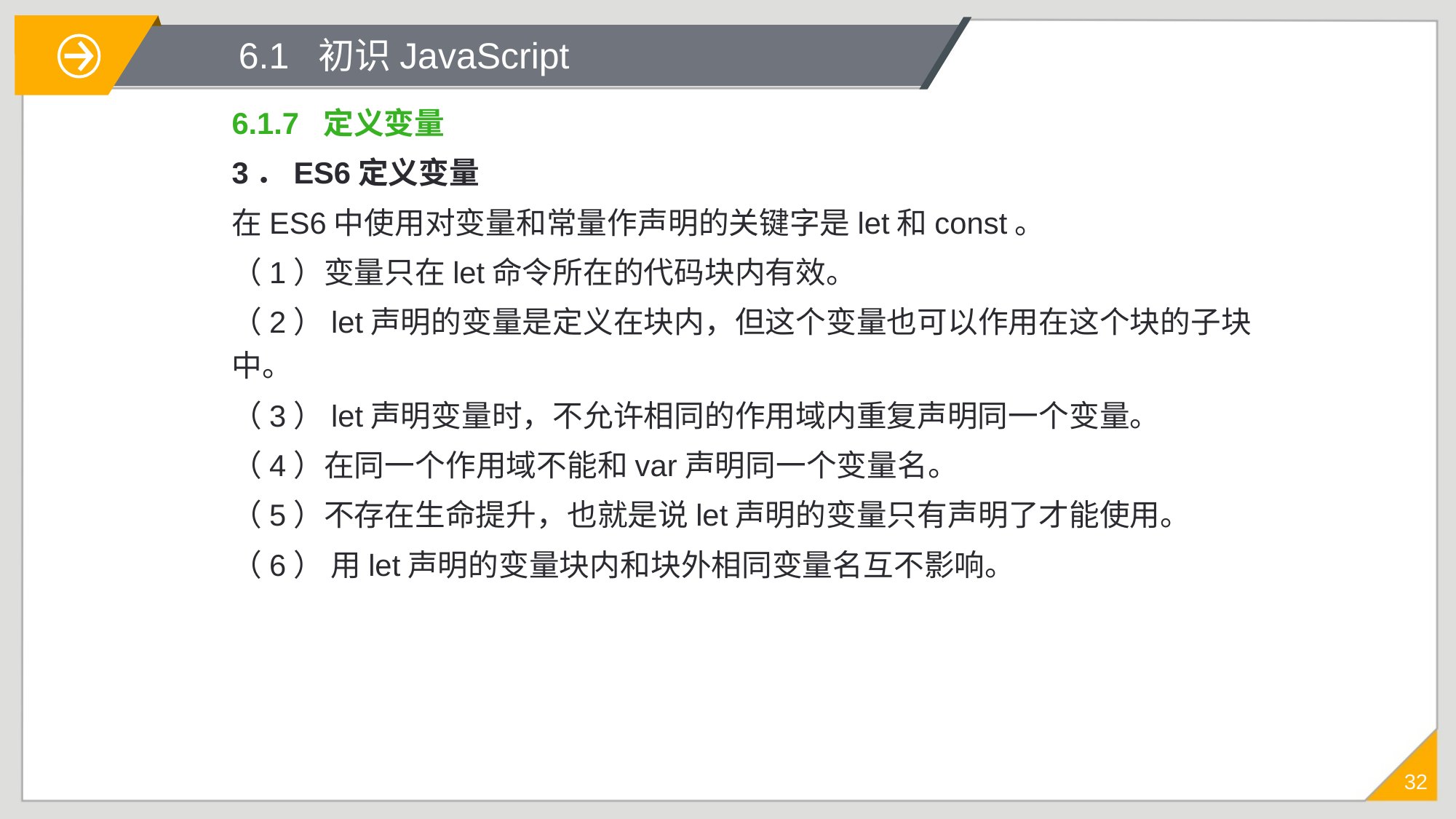

# 6.1  初识JavaScript
6.1.7  定义变量
3．ES6定义变量
在ES6中使用对变量和常量作声明的关键字是let和const。
（1）变量只在let命令所在的代码块内有效。
（2）let声明的变量是定义在块内，但这个变量也可以作用在这个块的子块中。
（3）let声明变量时，不允许相同的作用域内重复声明同一个变量。
（4）在同一个作用域不能和var声明同一个变量名。
（5）不存在生命提升，也就是说let声明的变量只有声明了才能使用。
（6） 用let声明的变量块内和块外相同变量名互不影响。